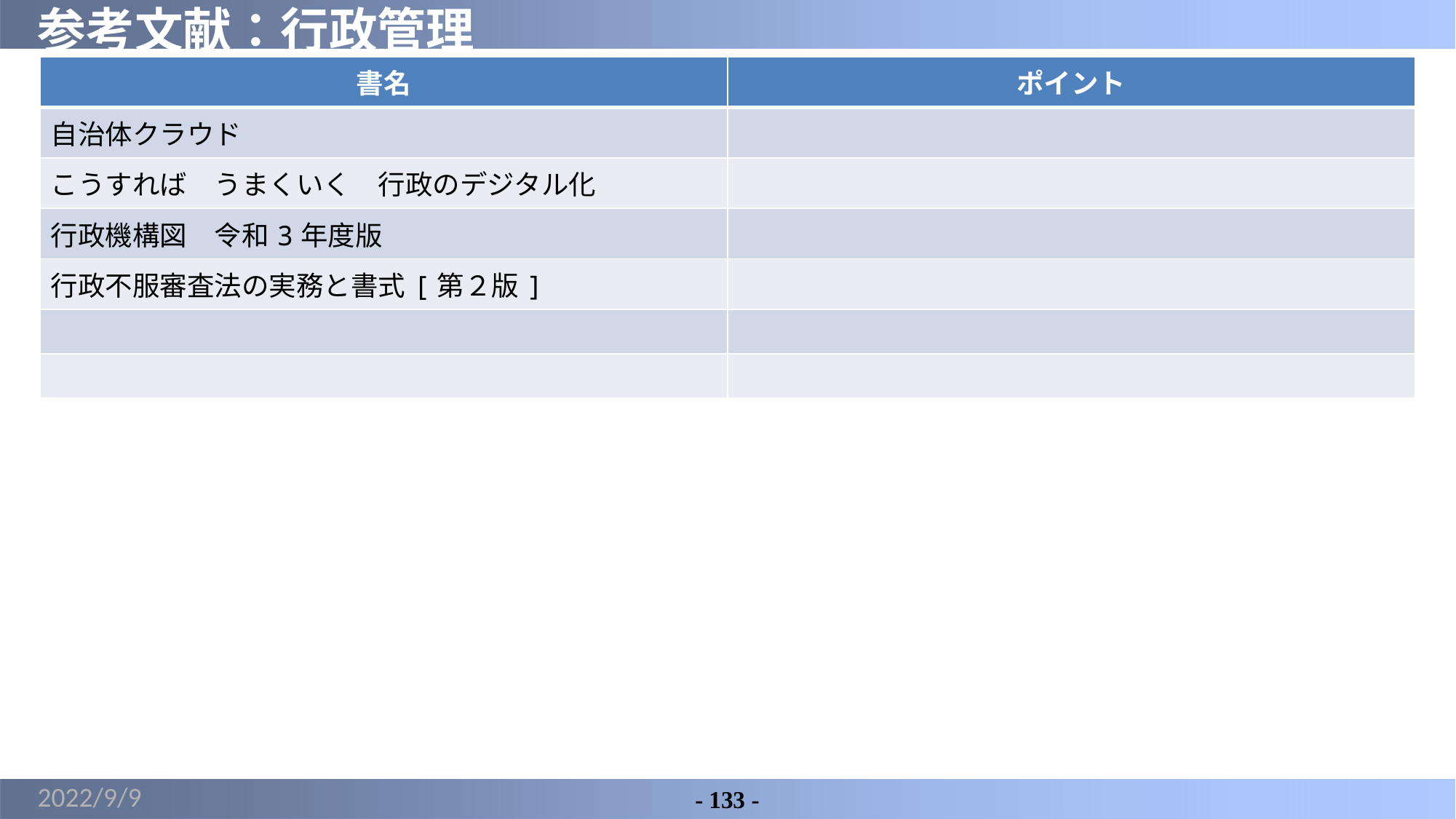

# 参考文献：行政管理
| 書名 | ポイント |
| --- | --- |
| 自治体クラウド |  |
| こうすれば　うまくいく　行政のデジタル化 |  |
| 行政機構図　令和3年度版 |  |
| 行政不服審査法の実務と書式[第２版] |  |
|  |  |
|  |  |
2022/9/9
- 133 -